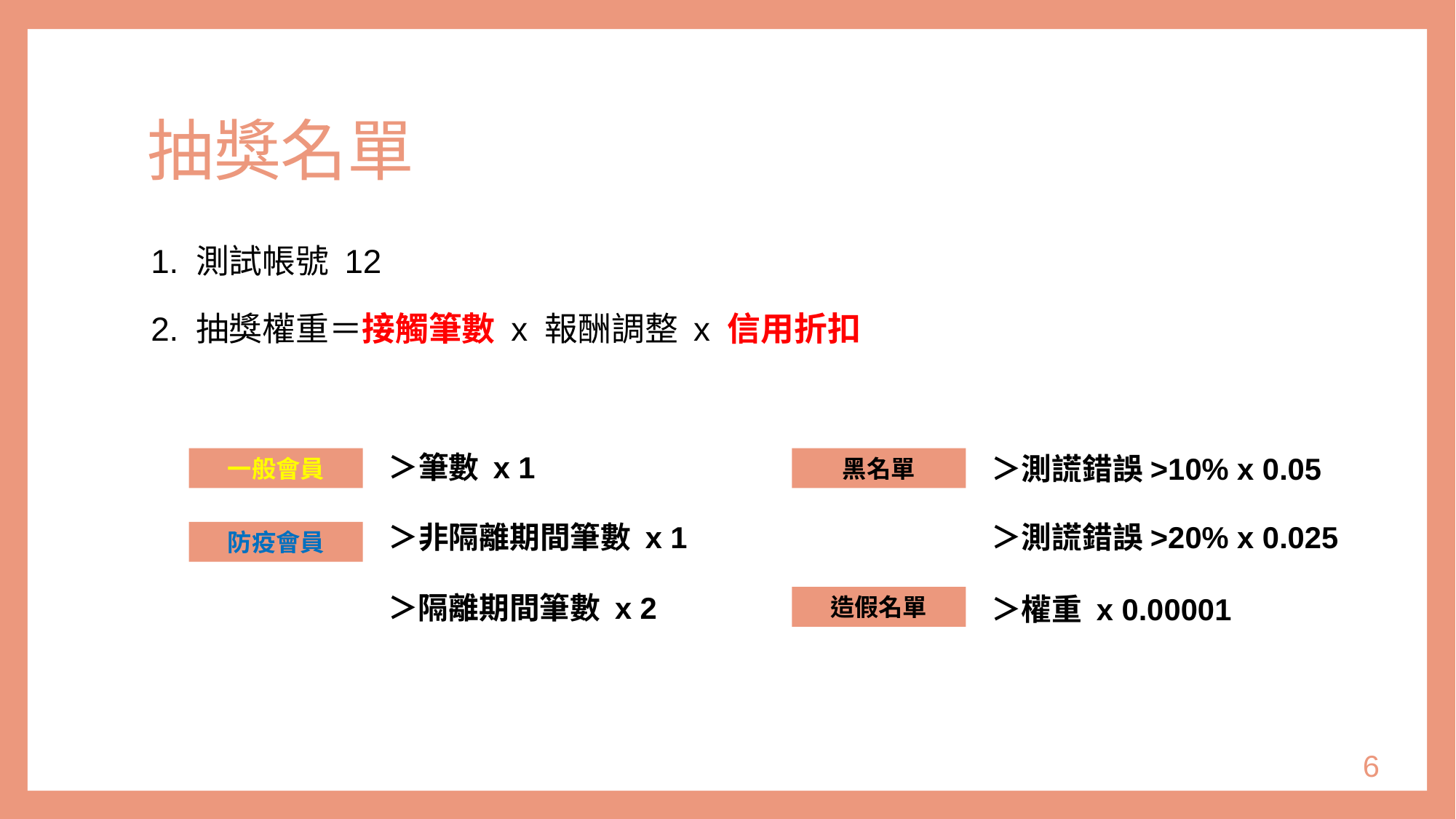

# 抽獎名單
1. 測試帳號 12
2. 抽獎權重＝接觸筆數 x 報酬調整 x 信用折扣
＞筆數 x 1
＞測謊錯誤>10% x 0.05
一般會員
黑名單
＞非隔離期間筆數 x 1
＞測謊錯誤>20% x 0.025
防疫會員
＞隔離期間筆數 x 2
＞權重 x 0.00001
造假名單
6